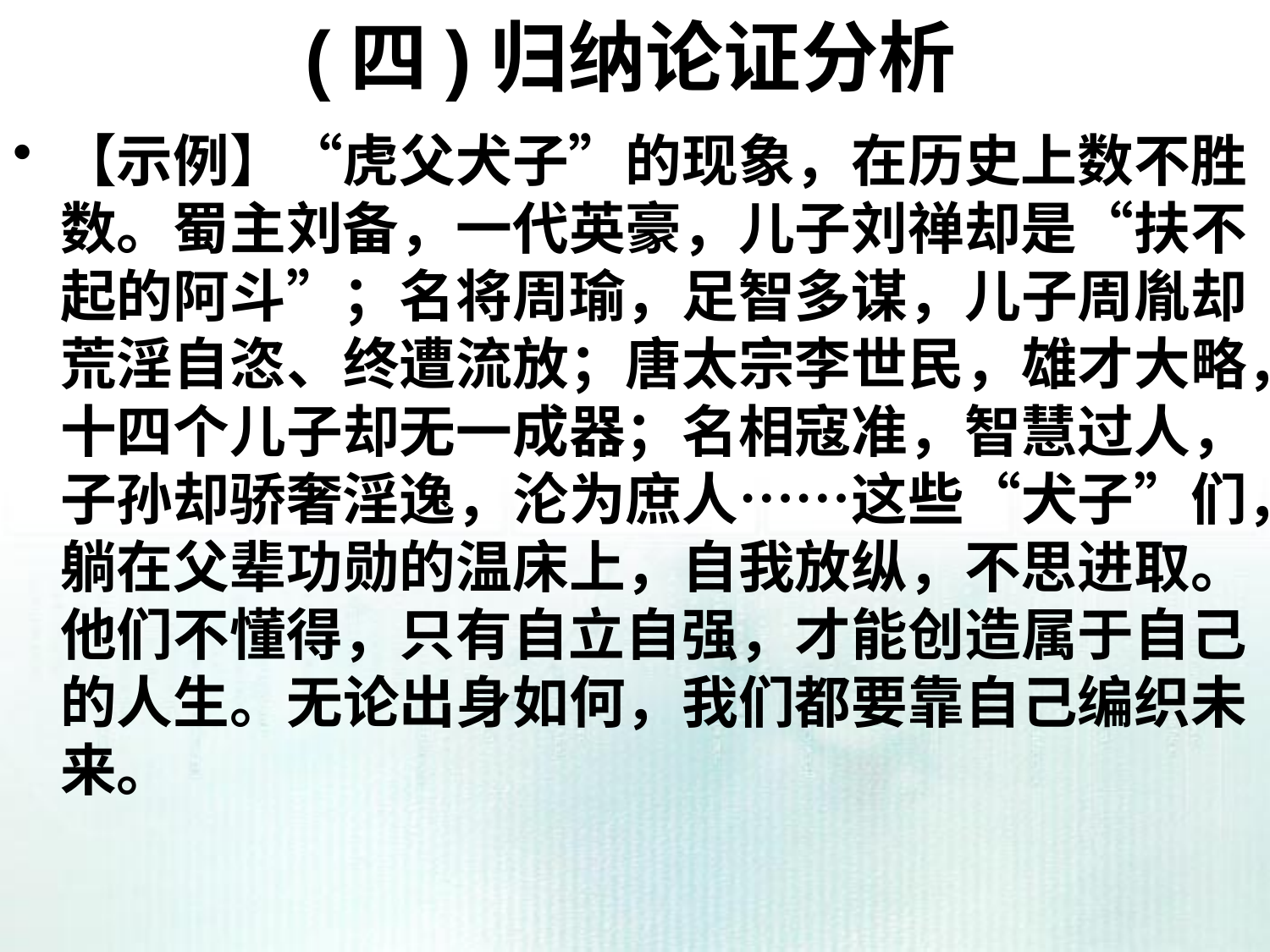

# (四)归纳论证分析
【示例】“虎父犬子”的现象，在历史上数不胜数。蜀主刘备，一代英豪，儿子刘禅却是“扶不起的阿斗”；名将周瑜，足智多谋，儿子周胤却荒淫自恣、终遭流放；唐太宗李世民，雄才大略，十四个儿子却无一成器；名相寇准，智慧过人，子孙却骄奢淫逸，沦为庶人……这些“犬子”们，躺在父辈功勋的温床上，自我放纵，不思进取。他们不懂得，只有自立自强，才能创造属于自己的人生。无论出身如何，我们都要靠自己编织未来。